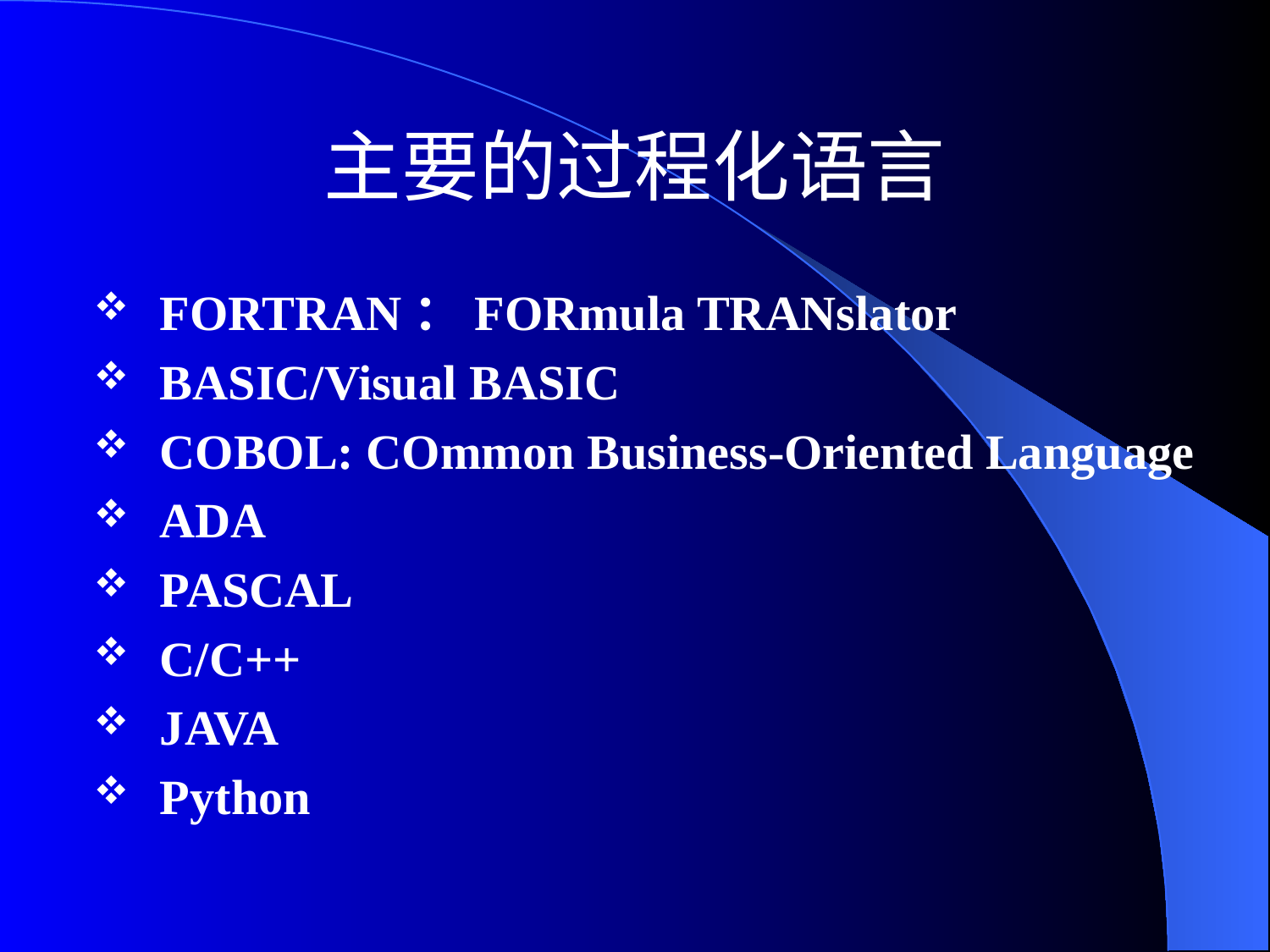

# 主要的过程化语言
FORTRAN：FORmula TRANslator
BASIC/Visual BASIC
COBOL: COmmon Business-Oriented Language
ADA
PASCAL
C/C++
JAVA
Python